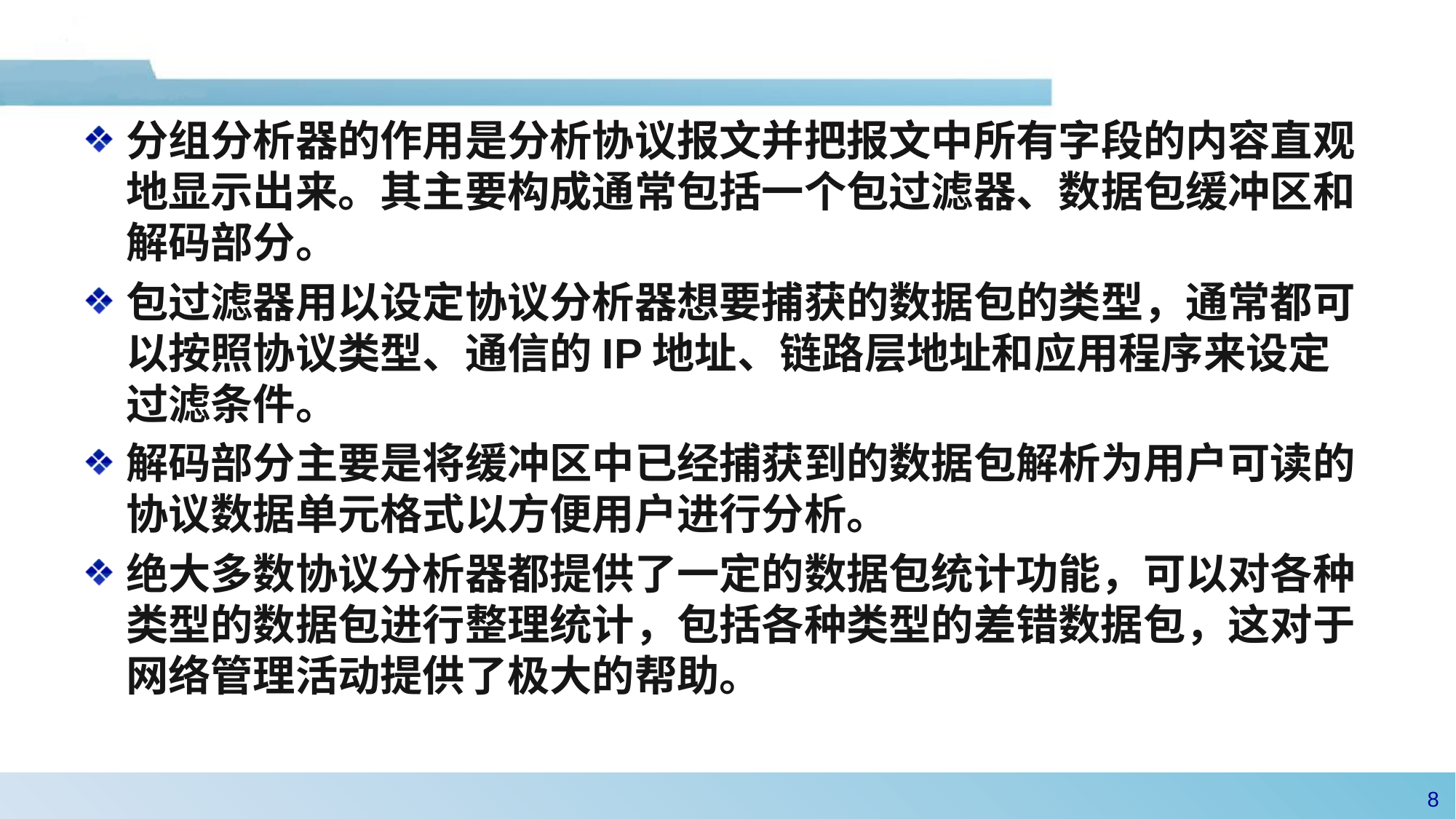

分组分析器的作用是分析协议报文并把报文中所有字段的内容直观地显示出来。其主要构成通常包括一个包过滤器、数据包缓冲区和解码部分。
包过滤器用以设定协议分析器想要捕获的数据包的类型，通常都可以按照协议类型、通信的IP地址、链路层地址和应用程序来设定过滤条件。
解码部分主要是将缓冲区中已经捕获到的数据包解析为用户可读的协议数据单元格式以方便用户进行分析。
绝大多数协议分析器都提供了一定的数据包统计功能，可以对各种类型的数据包进行整理统计，包括各种类型的差错数据包，这对于网络管理活动提供了极大的帮助。
8